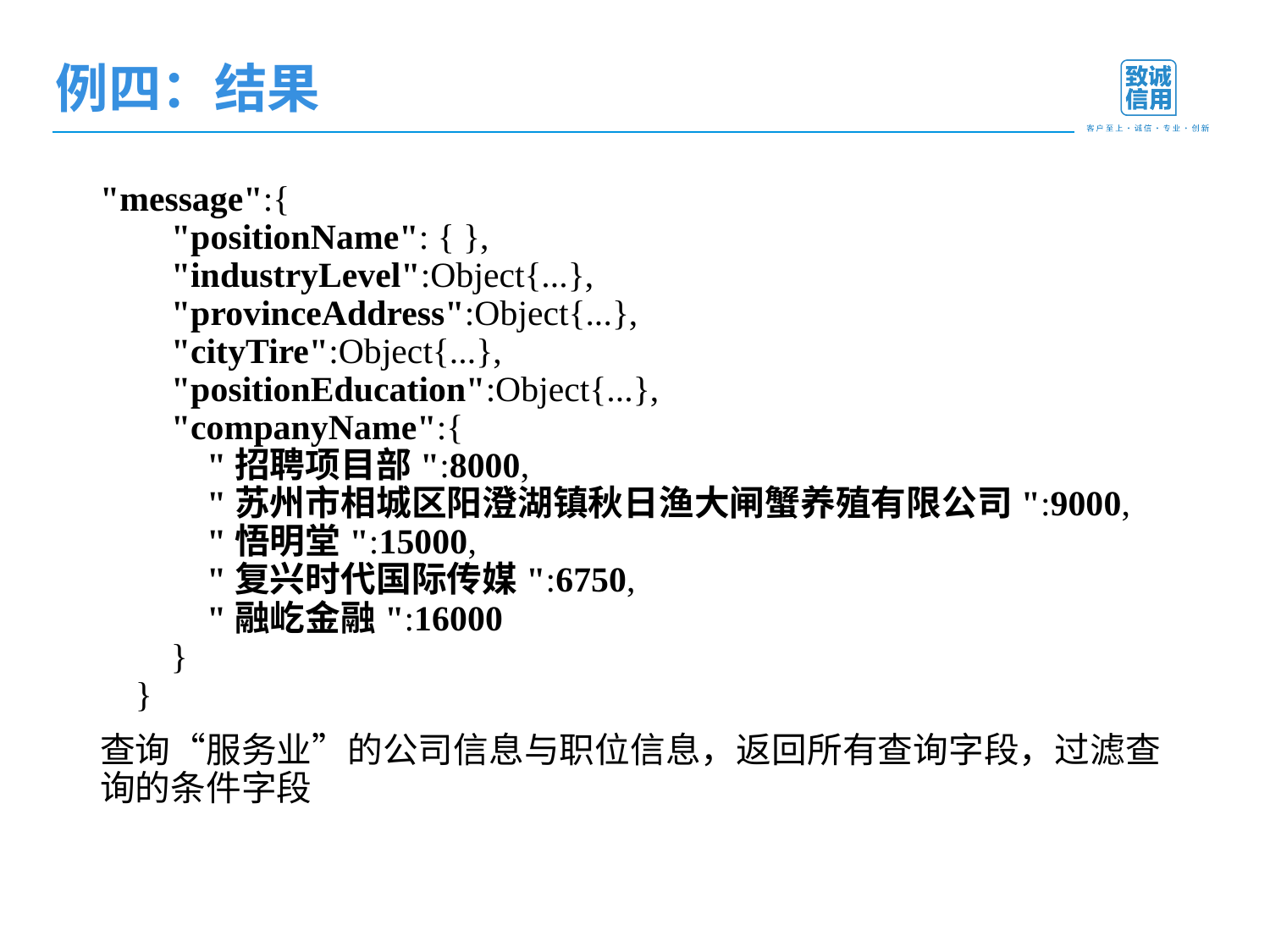

# 例四：结果
"message":{
        "positionName": { },
        "industryLevel":Object{...},
        "provinceAddress":Object{...},
        "cityTire":Object{...},
        "positionEducation":Object{...},
        "companyName":{
            "招聘项目部":8000,
            "苏州市相城区阳澄湖镇秋日渔大闸蟹养殖有限公司":9000,
            "悟明堂":15000,
            "复兴时代国际传媒":6750,
            "融屹金融":16000
        }
    }
查询“服务业”的公司信息与职位信息，返回所有查询字段，过滤查询的条件字段